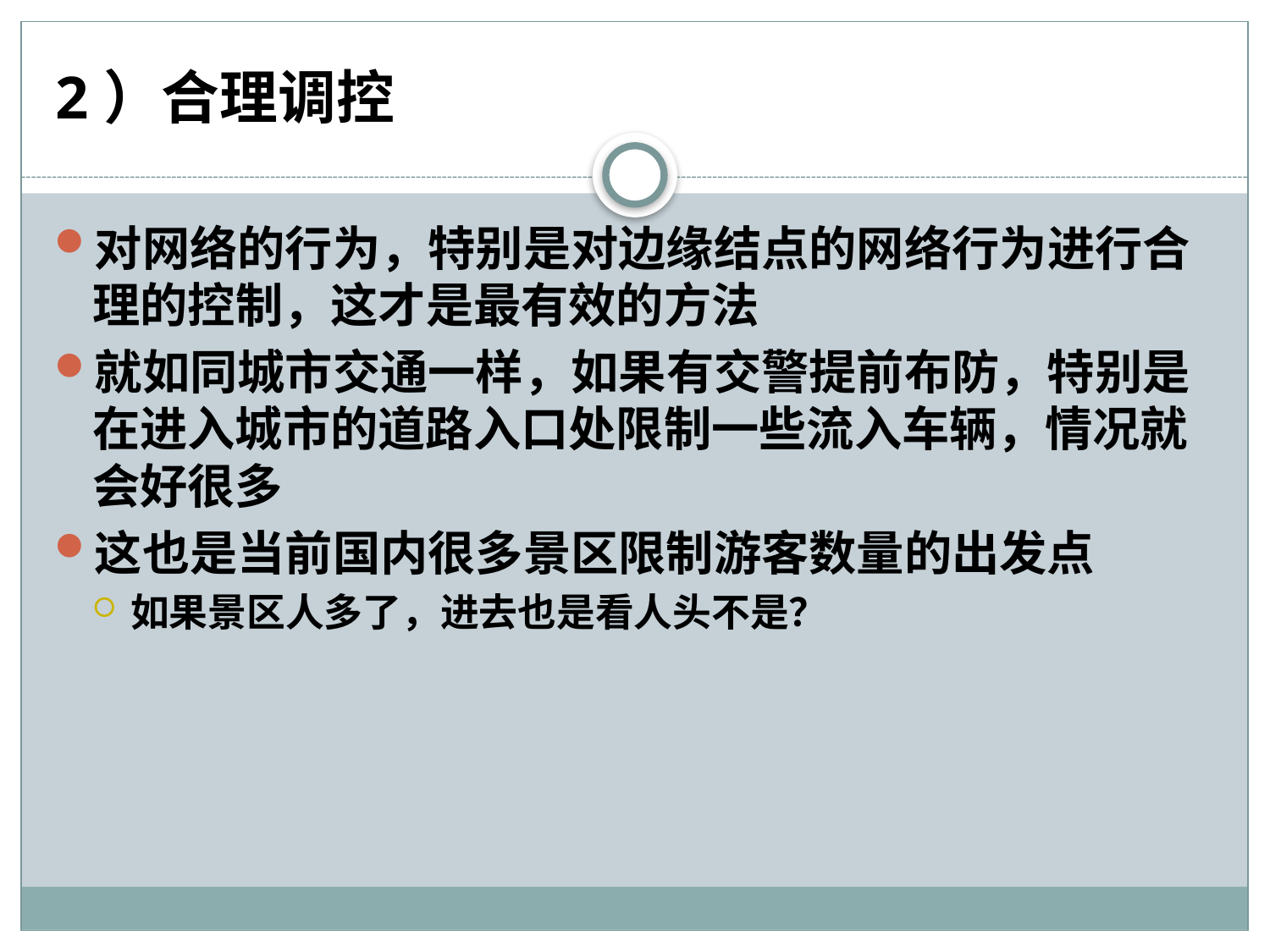

# 2）合理调控
对网络的行为，特别是对边缘结点的网络行为进行合理的控制，这才是最有效的方法
就如同城市交通一样，如果有交警提前布防，特别是在进入城市的道路入口处限制一些流入车辆，情况就会好很多
这也是当前国内很多景区限制游客数量的出发点
如果景区人多了，进去也是看人头不是？